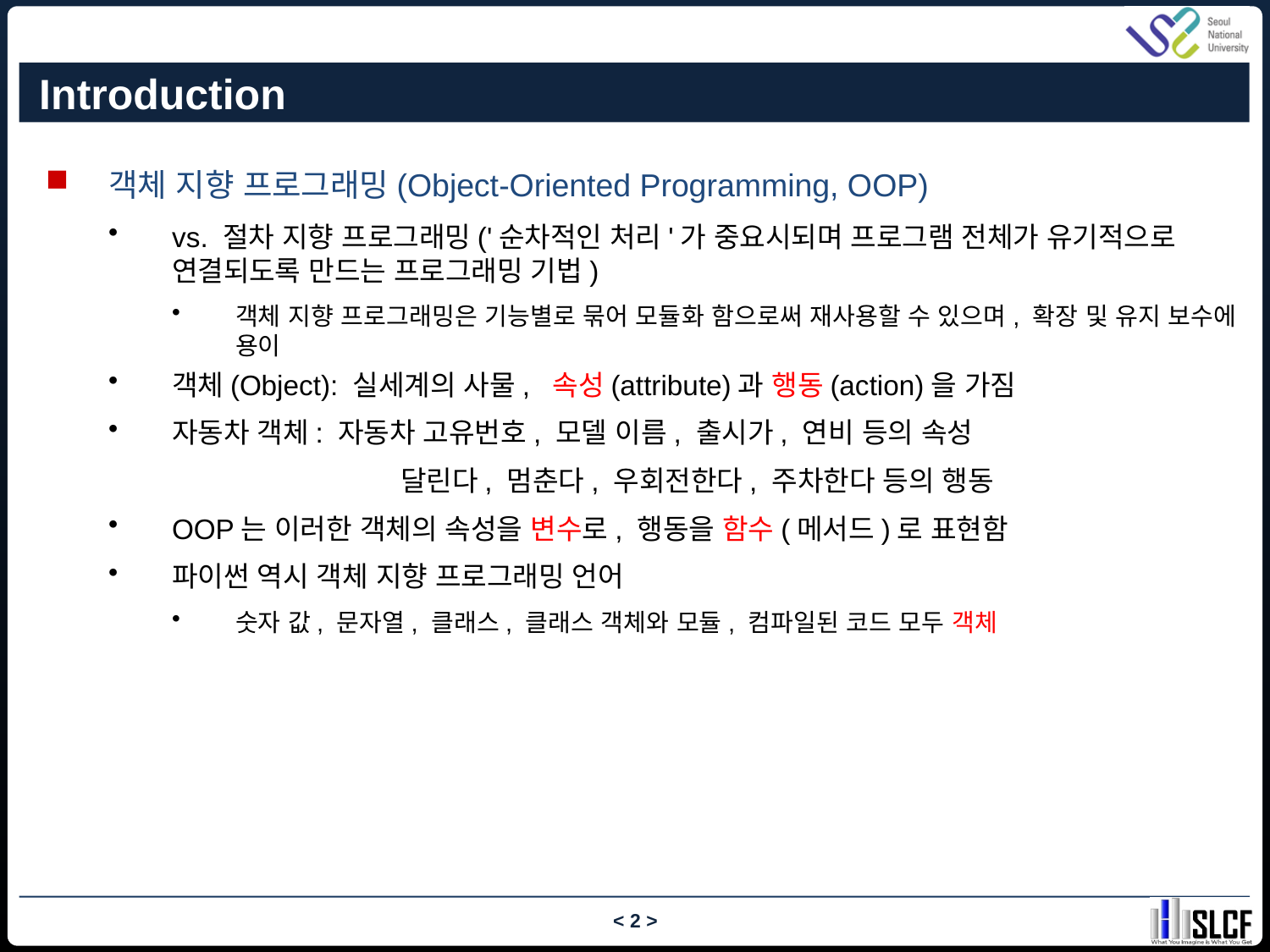

# Introduction
객체 지향 프로그래밍(Object-Oriented Programming, OOP)
vs. 절차 지향 프로그래밍('순차적인 처리'가 중요시되며 프로그램 전체가 유기적으로 연결되도록 만드는 프로그래밍 기법)
객체 지향 프로그래밍은 기능별로 묶어 모듈화 함으로써 재사용할 수 있으며, 확장 및 유지 보수에 용이
객체(Object): 실세계의 사물,  속성(attribute)과 행동(action)을 가짐
자동차 객체: 자동차 고유번호, 모델 이름, 출시가, 연비 등의 속성
		    달린다, 멈춘다, 우회전한다, 주차한다 등의 행동
OOP는 이러한 객체의 속성을 변수로, 행동을 함수(메서드)로 표현함
파이썬 역시 객체 지향 프로그래밍 언어
숫자 값, 문자열, 클래스, 클래스 객체와 모듈, 컴파일된 코드 모두 객체